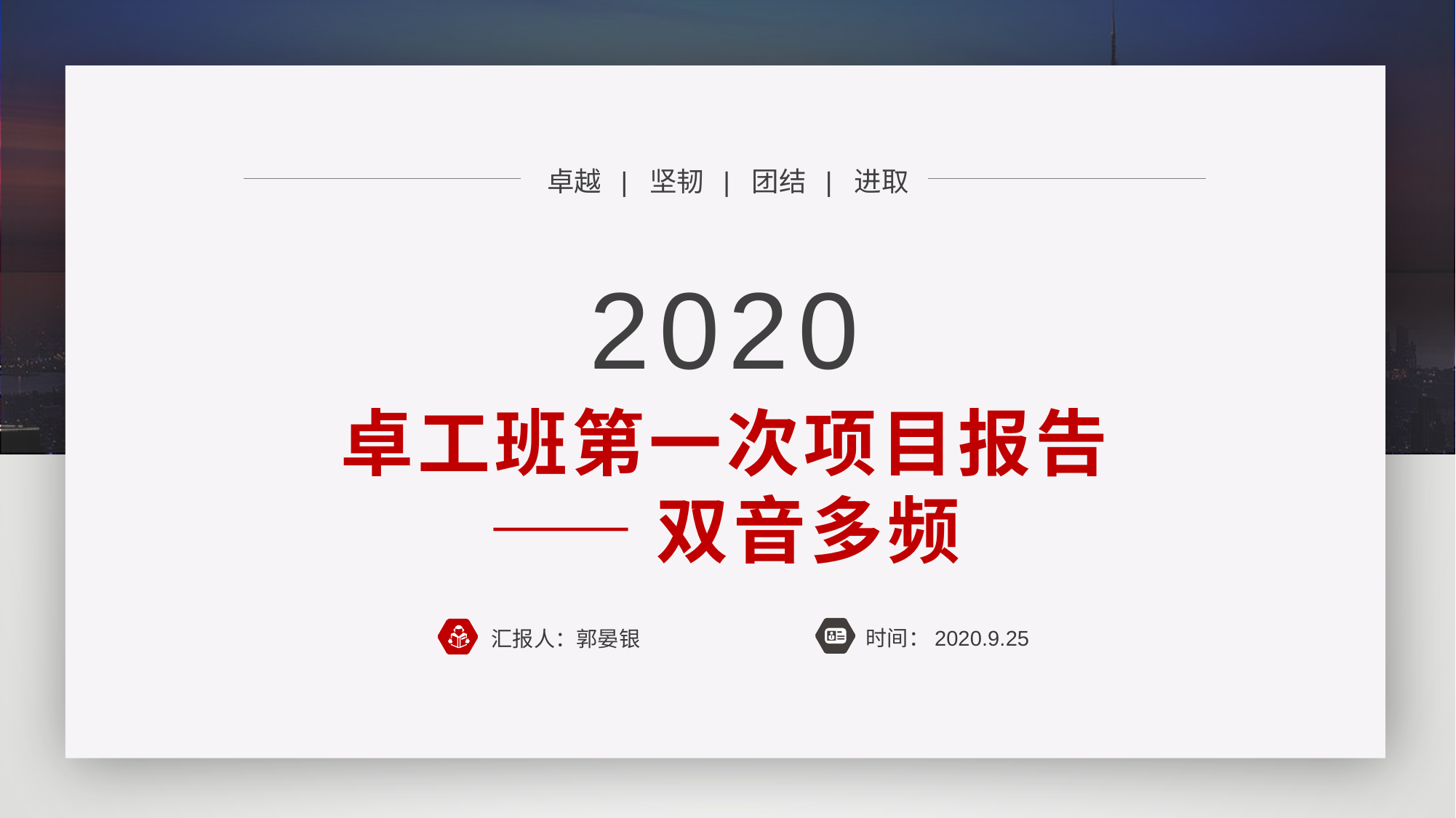

卓越  |  坚韧  |  团结  |  进取
2020
卓工班第一次项目报告
——双音多频

时间：2020.9.25

汇报人：郭晏银